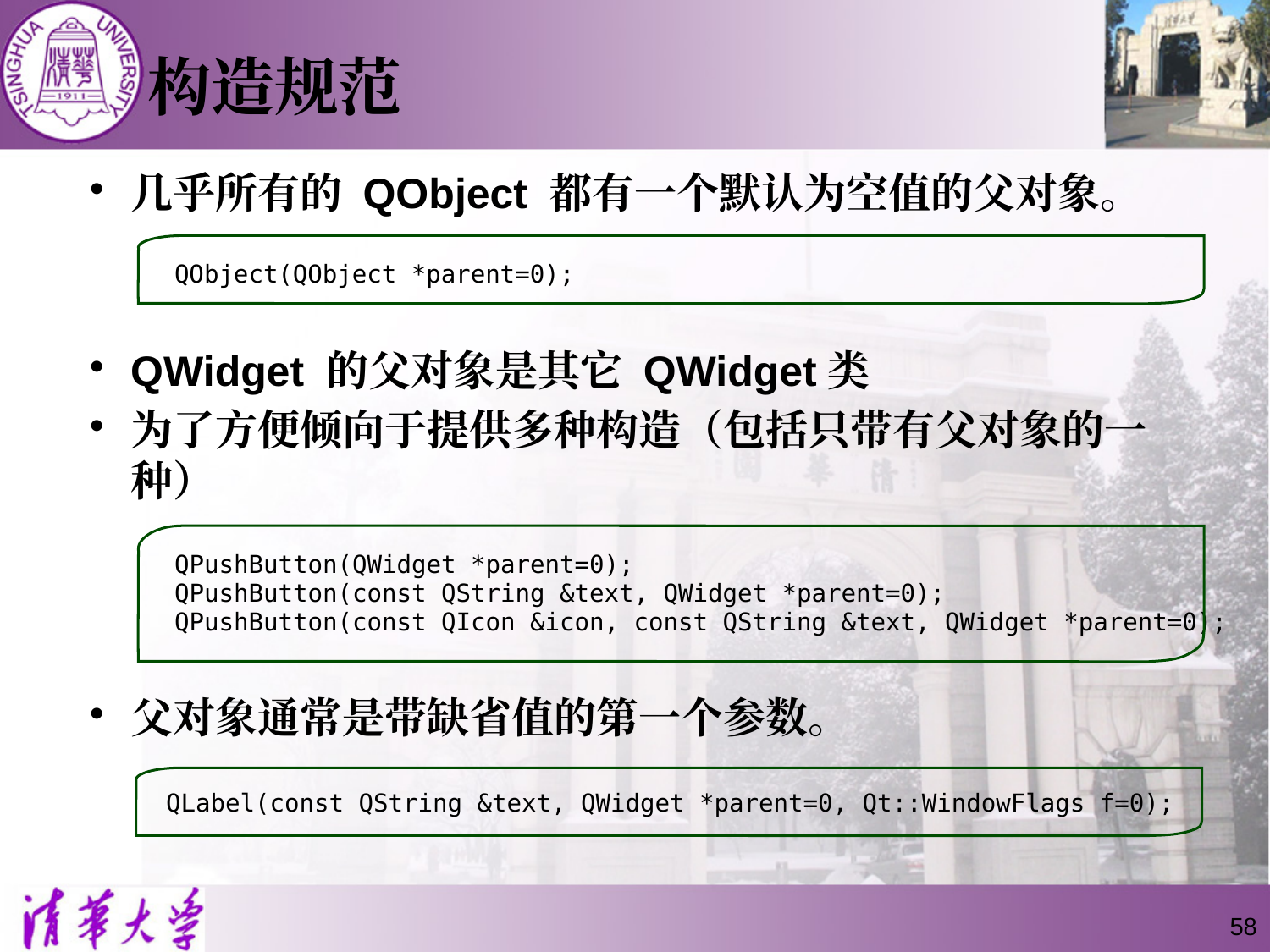

# 构造规范
几乎所有的 QObject 都有一个默认为空值的父对象。

QWidget 的父对象是其它 QWidget类
为了方便倾向于提供多种构造（包括只带有父对象的一种）

父对象通常是带缺省值的第一个参数。

QObject(QObject *parent=0);

QPushButton(QWidget *parent=0);
QPushButton(const QString &text, QWidget *parent=0);
QPushButton(const QIcon &icon, const QString &text, QWidget *parent=0);

QLabel(const QString &text, QWidget *parent=0, Qt::WindowFlags f=0);
58